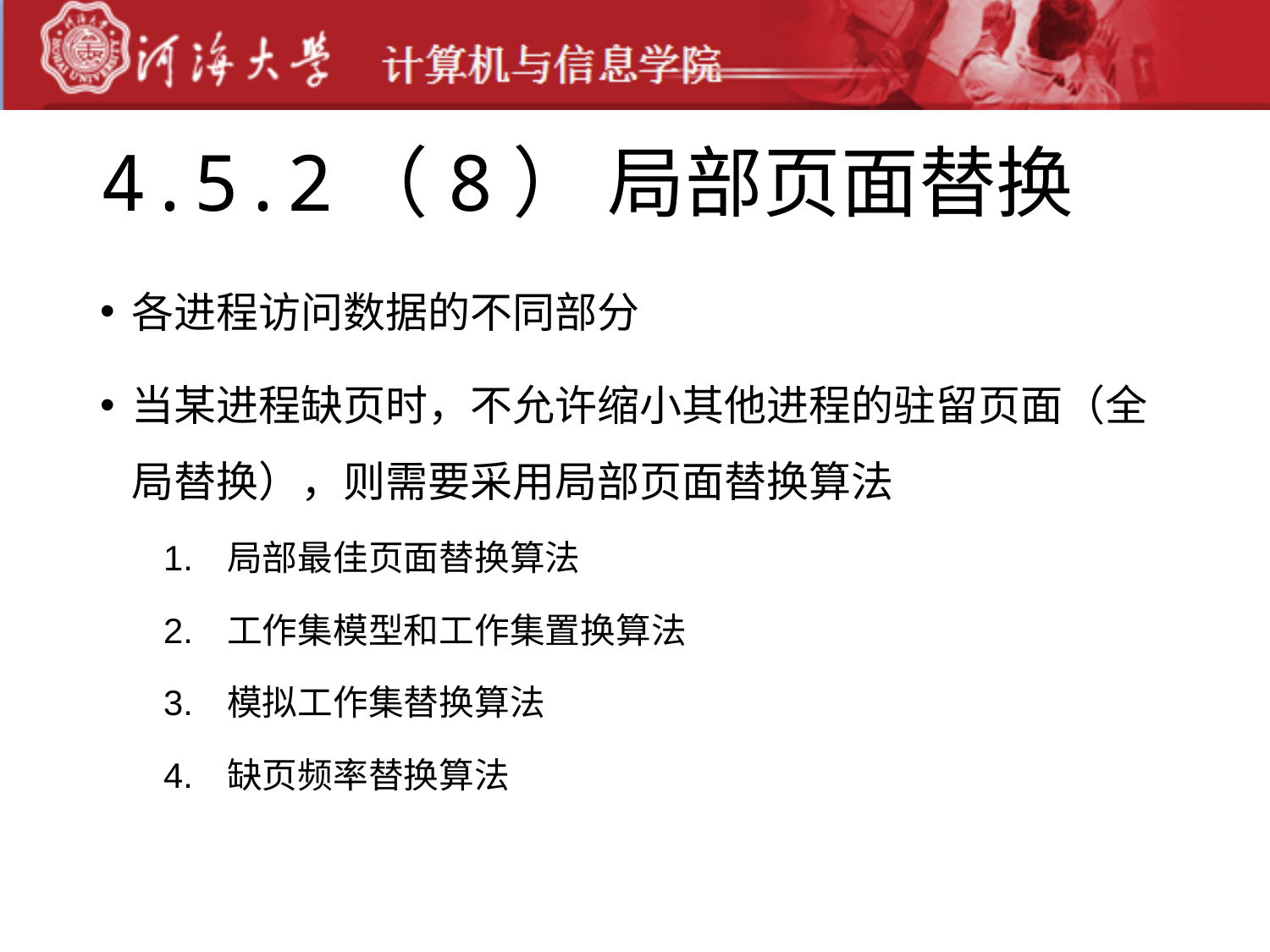

# 4.5.2（8） 局部页面替换
各进程访问数据的不同部分
当某进程缺页时，不允许缩小其他进程的驻留页面（全局替换），则需要采用局部页面替换算法
局部最佳页面替换算法
工作集模型和工作集置换算法
模拟工作集替换算法
缺页频率替换算法